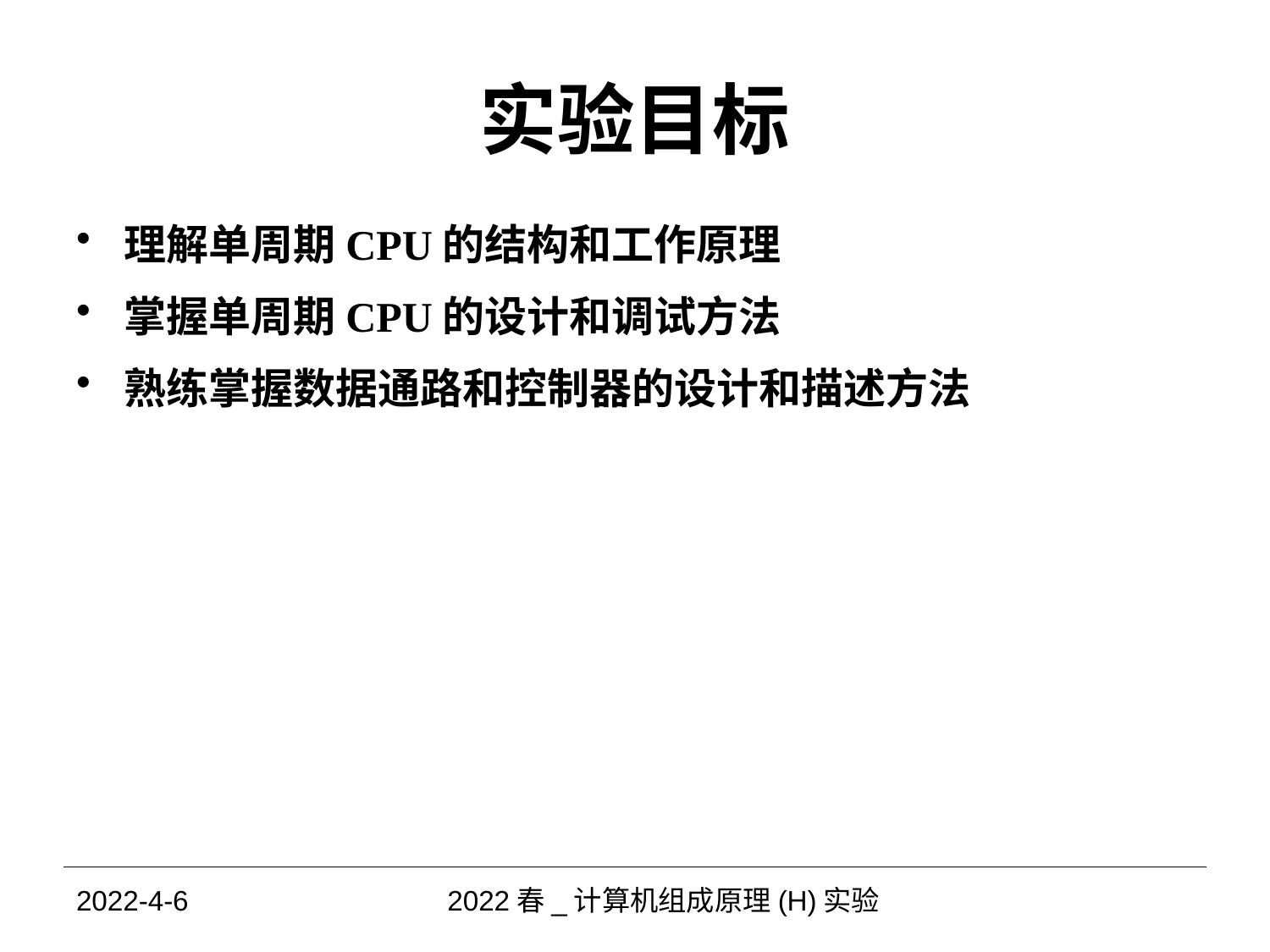

# 实验目标
理解单周期CPU的结构和工作原理
掌握单周期CPU的设计和调试方法
熟练掌握数据通路和控制器的设计和描述方法

2022-4-6
2022春_计算机组成原理(H)实验
2